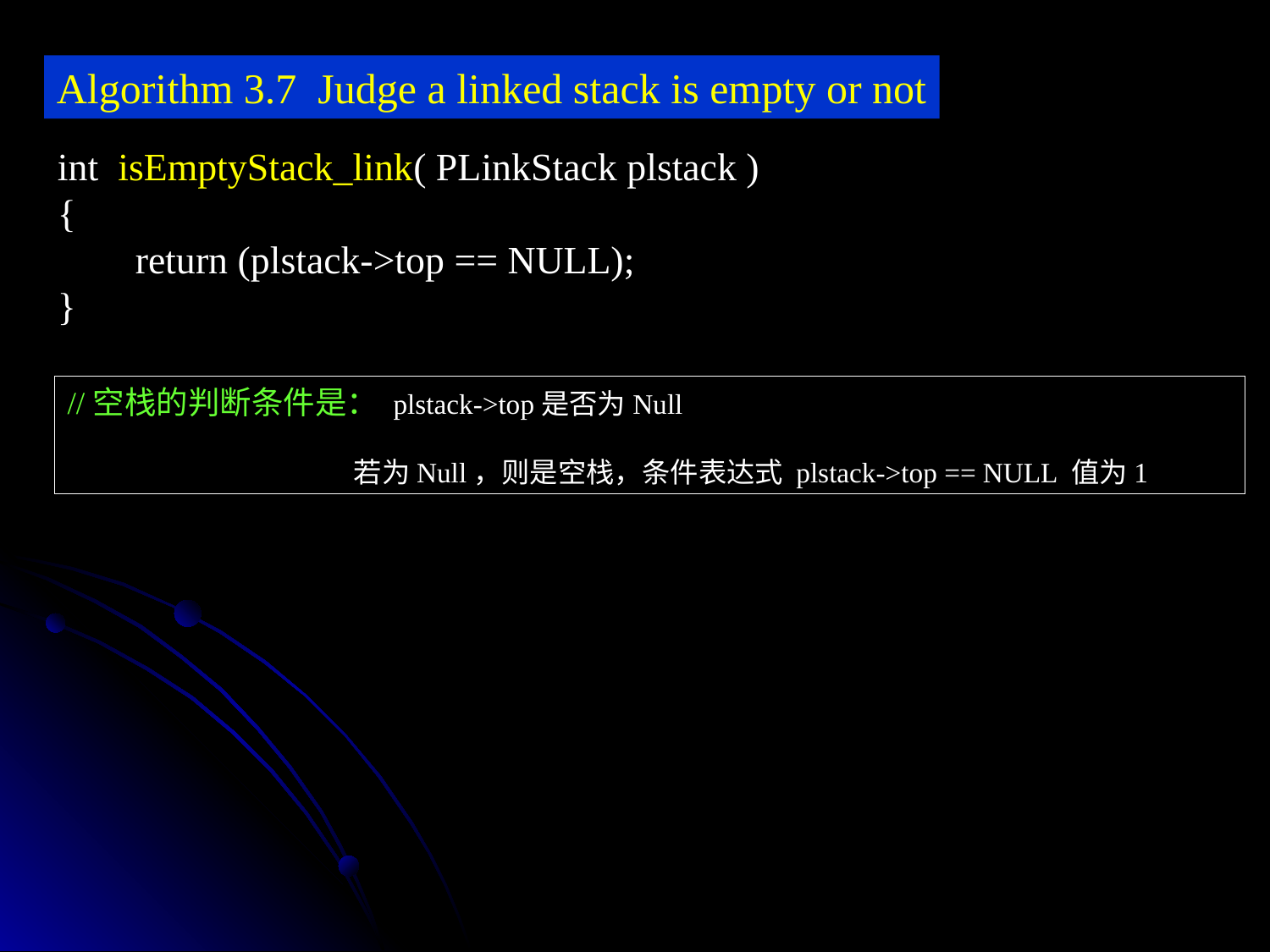

Algorithm 3.7  Judge a linked stack is empty or not
int  isEmptyStack_link( PLinkStack plstack )
{
        return (plstack->top == NULL);
}
//空栈的判断条件是： plstack->top是否为Null

                                            若为Null，则是空栈，条件表达式 plstack->top == NULL 值为1